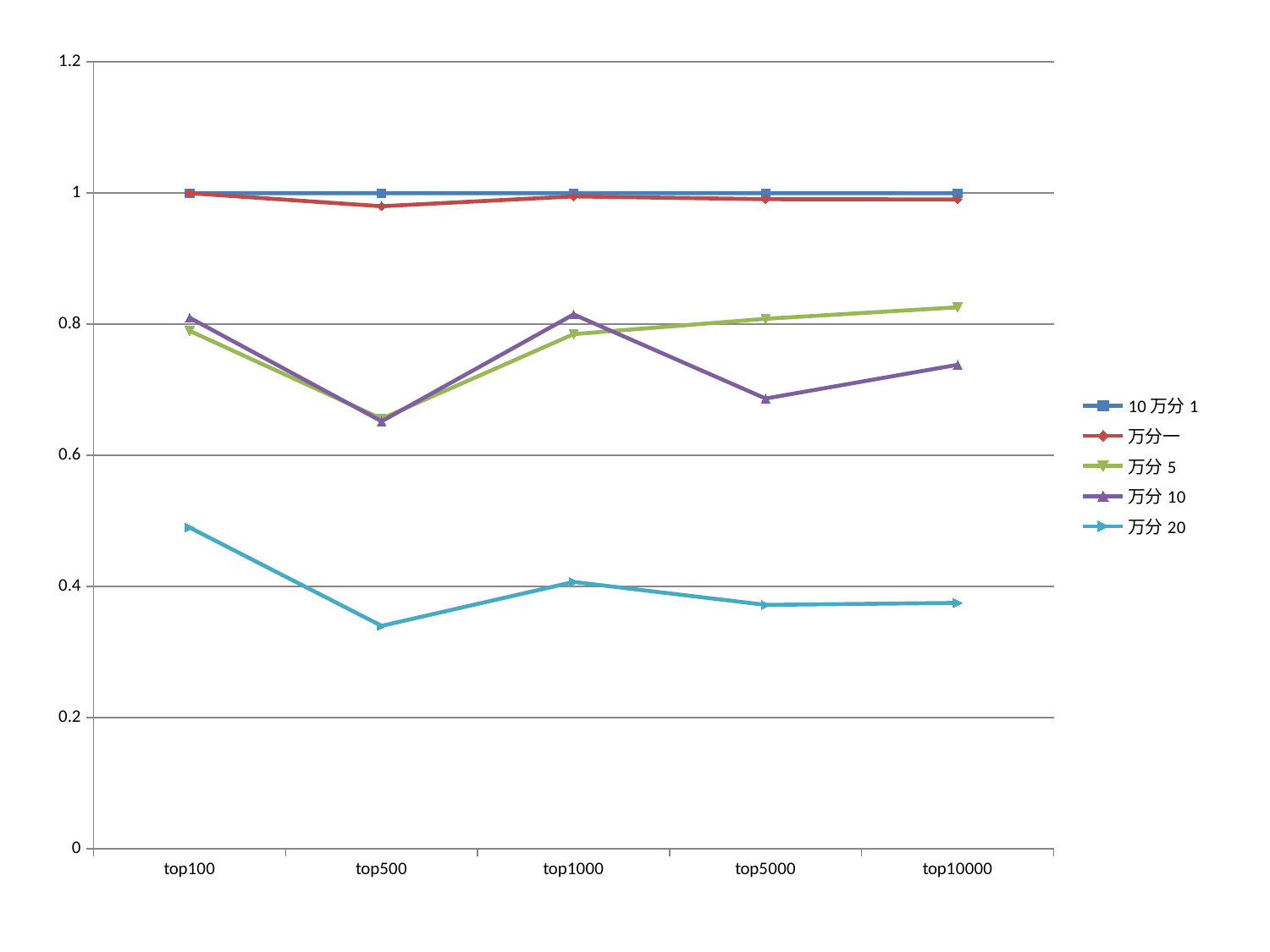

### Chart

| Category | 10万分1 | 万分一 | 万分5 | 万分10 | 万分20 |
|---|---|---|---|---|---|
| top100 | 1.0 | 1.0 | 0.79 | 0.81 | 0.49 |
| top500 | 1.0 | 0.98 | 0.656 | 0.652 | 0.34 |
| top1000 | 1.0 | 0.995 | 0.785 | 0.815 | 0.407 |
| top5000 | 1.0 | 0.9908 | 0.8084 | 0.6868 | 0.372 |
| top10000 | 0.9998 | 0.9904 | 0.8259 | 0.7383 | 0.3751 |